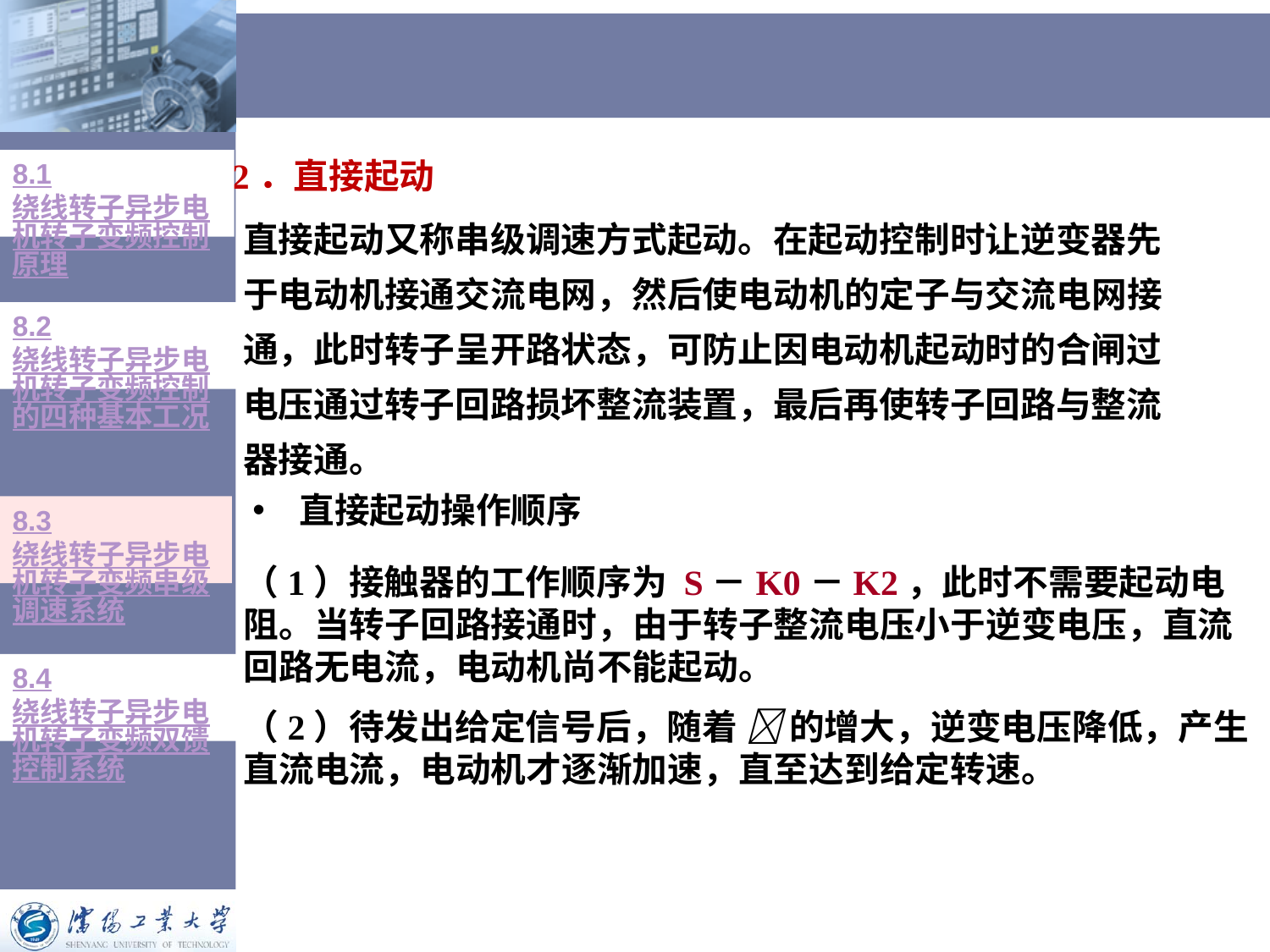

8.1绕线转子异步电机转子变频控制原理
# 2．直接起动
直接起动又称串级调速方式起动。在起动控制时让逆变器先于电动机接通交流电网，然后使电动机的定子与交流电网接通，此时转子呈开路状态，可防止因电动机起动时的合闸过电压通过转子回路损坏整流装置，最后再使转子回路与整流器接通。
8.2绕线转子异步电机转子变频控制的四种基本工况
 直接起动操作顺序
8.3绕线转子异步电机转子变频串级调速系统
（1）接触器的工作顺序为 S－K0－K2，此时不需要起动电阻。当转子回路接通时，由于转子整流电压小于逆变电压，直流回路无电流，电动机尚不能起动。
（2）待发出给定信号后，随着 β 的增大，逆变电压降低，产生直流电流，电动机才逐渐加速，直至达到给定转速。
8.4绕线转子异步电机转子变频双馈控制系统